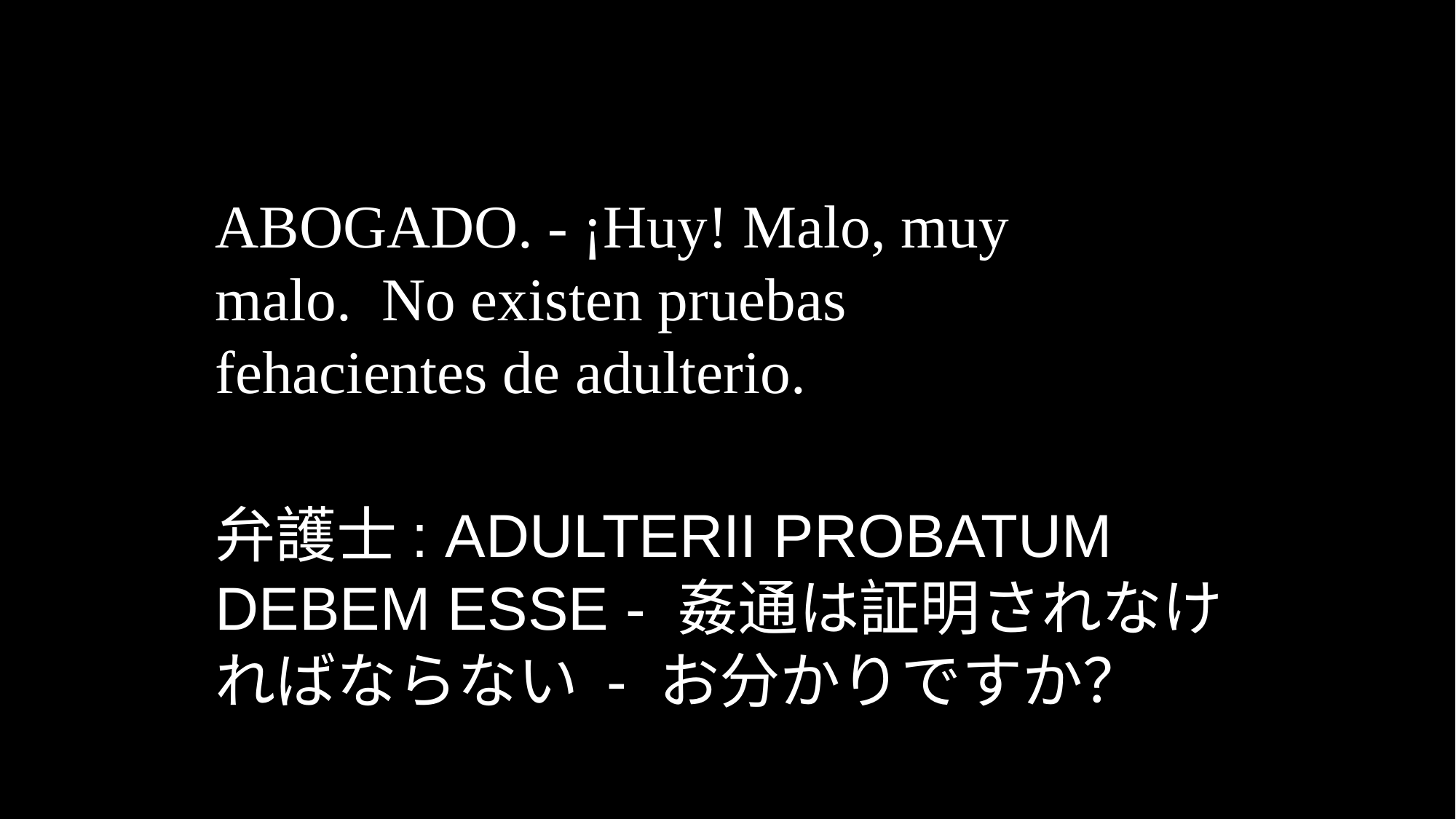

ABOGADO. - ¡Huy! Malo, muy malo.  No existen pruebas fehacientes de adulterio.

弁護士: ADULTERII PROBATUM DEBEM ESSE - 姦通は証明されなければならない - お分かりですか？